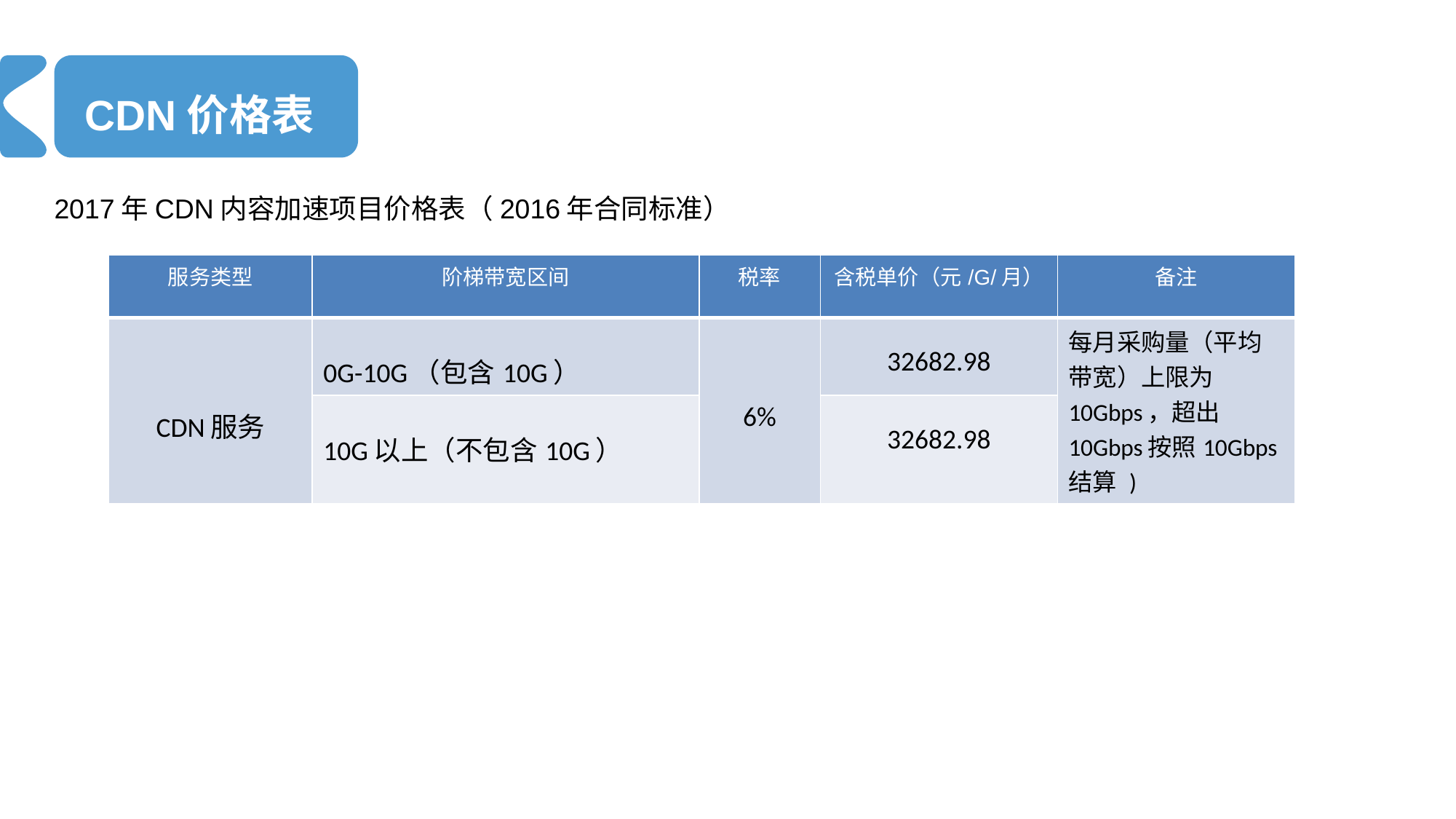

# CDN价格表
2017年CDN内容加速项目价格表（2016年合同标准）
| 服务类型 | 阶梯带宽区间 | 税率 | 含税单价（元/G/月） | 备注 |
| --- | --- | --- | --- | --- |
| CDN服务 | 0G-10G（包含10G） | 6% | 32682.98 | 每月采购量（平均带宽）上限为10Gbps，超出10Gbps按照10Gbps结算 ) |
|  | 10G以上（不包含10G） |  | 32682.98 |  |